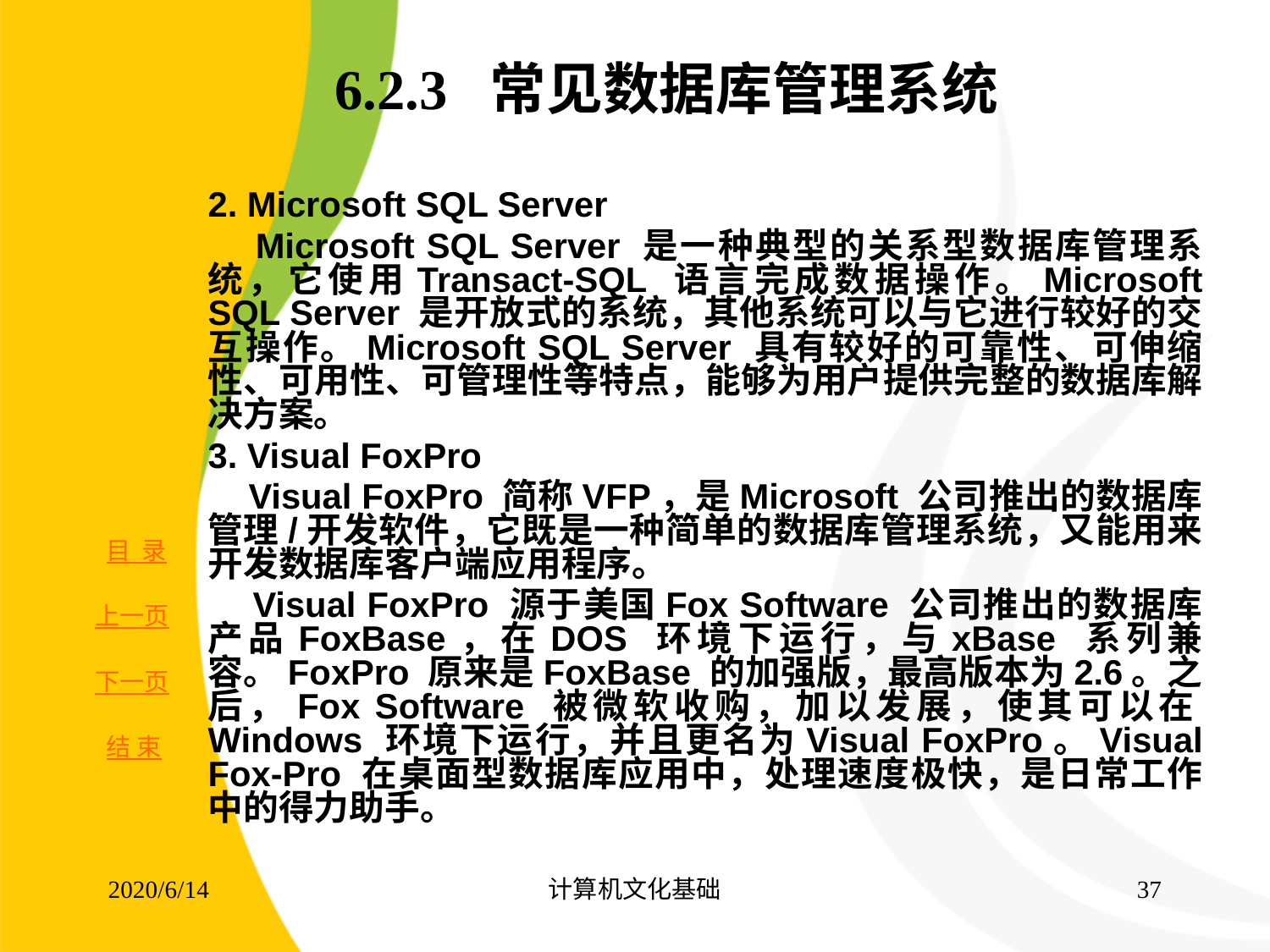

# 6.2.3  常见数据库管理系统

2. Microsoft SQL Server
    Microsoft SQL Server 是一种典型的关系型数据库管理系统，它使用Transact-SQL 语言完成数据操作。Microsoft SQL Server 是开放式的系统，其他系统可以与它进行较好的交互操作。Microsoft SQL Server 具有较好的可靠性、可伸缩性、可用性、可管理性等特点，能够为用户提供完整的数据库解决方案。
3. Visual FoxPro
    Visual FoxPro 简称VFP，是Microsoft 公司推出的数据库管理/开发软件，它既是一种简单的数据库管理系统，又能用来开发数据库客户端应用程序。
    Visual FoxPro 源于美国Fox Software 公司推出的数据库产品FoxBase，在DOS 环境下运行，与xBase 系列兼容。FoxPro 原来是FoxBase 的加强版，最高版本为2.6。之后，Fox Software 被微软收购，加以发展，使其可以在Windows 环境下运行，并且更名为Visual FoxPro。Visual Fox-Pro 在桌面型数据库应用中，处理速度极快，是日常工作中的得力助手。
2020/6/14
计算机文化基础
37